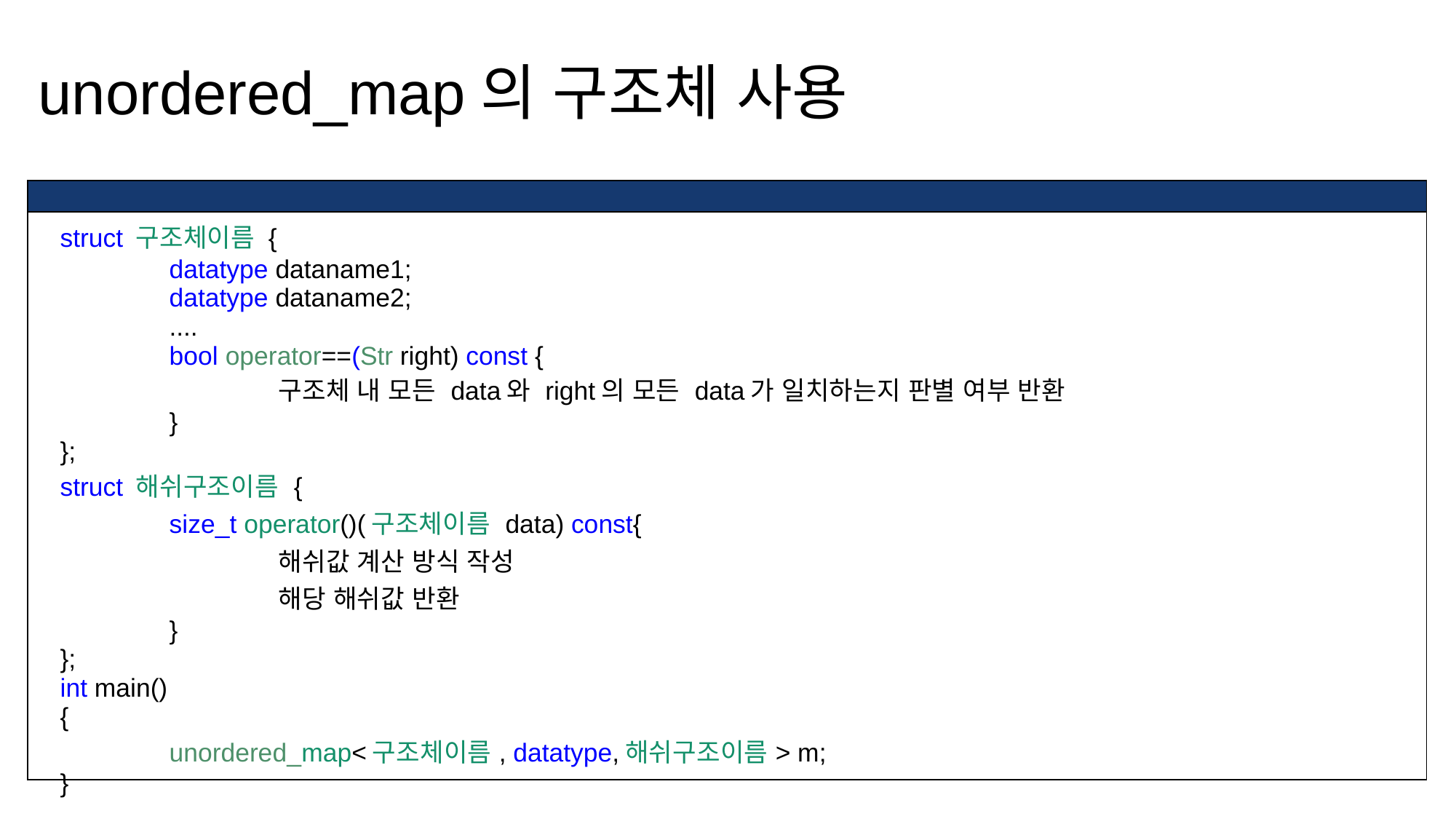

unordered_map의 구조체 사용
|  |
| --- |
| struct 구조체이름 { datatype dataname1; datatype dataname2; .... bool operator==(Str right) const { 구조체 내 모든 data와 right의 모든 data가 일치하는지 판별 여부 반환 } }; struct 해쉬구조이름 { size\_t operator()(구조체이름 data) const{ 해쉬값 계산 방식 작성 해당 해쉬값 반환 } }; int main() { unordered\_map<구조체이름, datatype,해쉬구조이름> m; } |